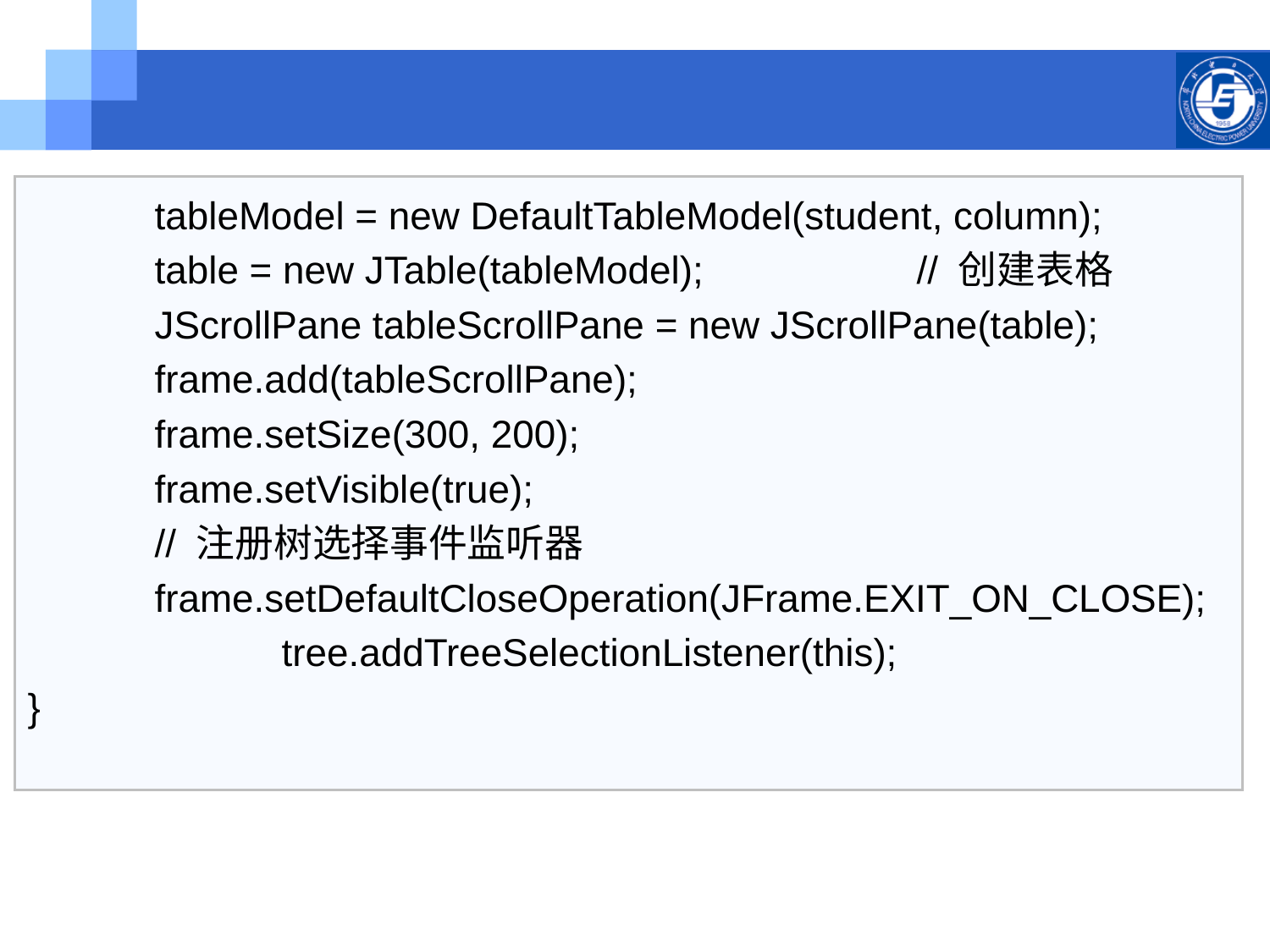

tableModel = new DefaultTableModel(student, column);
	table = new JTable(tableModel);		// 创建表格
	JScrollPane tableScrollPane = new JScrollPane(table);
	frame.add(tableScrollPane);						frame.setSize(300, 200);
	frame.setVisible(true);
	// 注册树选择事件监听器
	frame.setDefaultCloseOperation(JFrame.EXIT_ON_CLOSE);
		tree.addTreeSelectionListener(this);
}